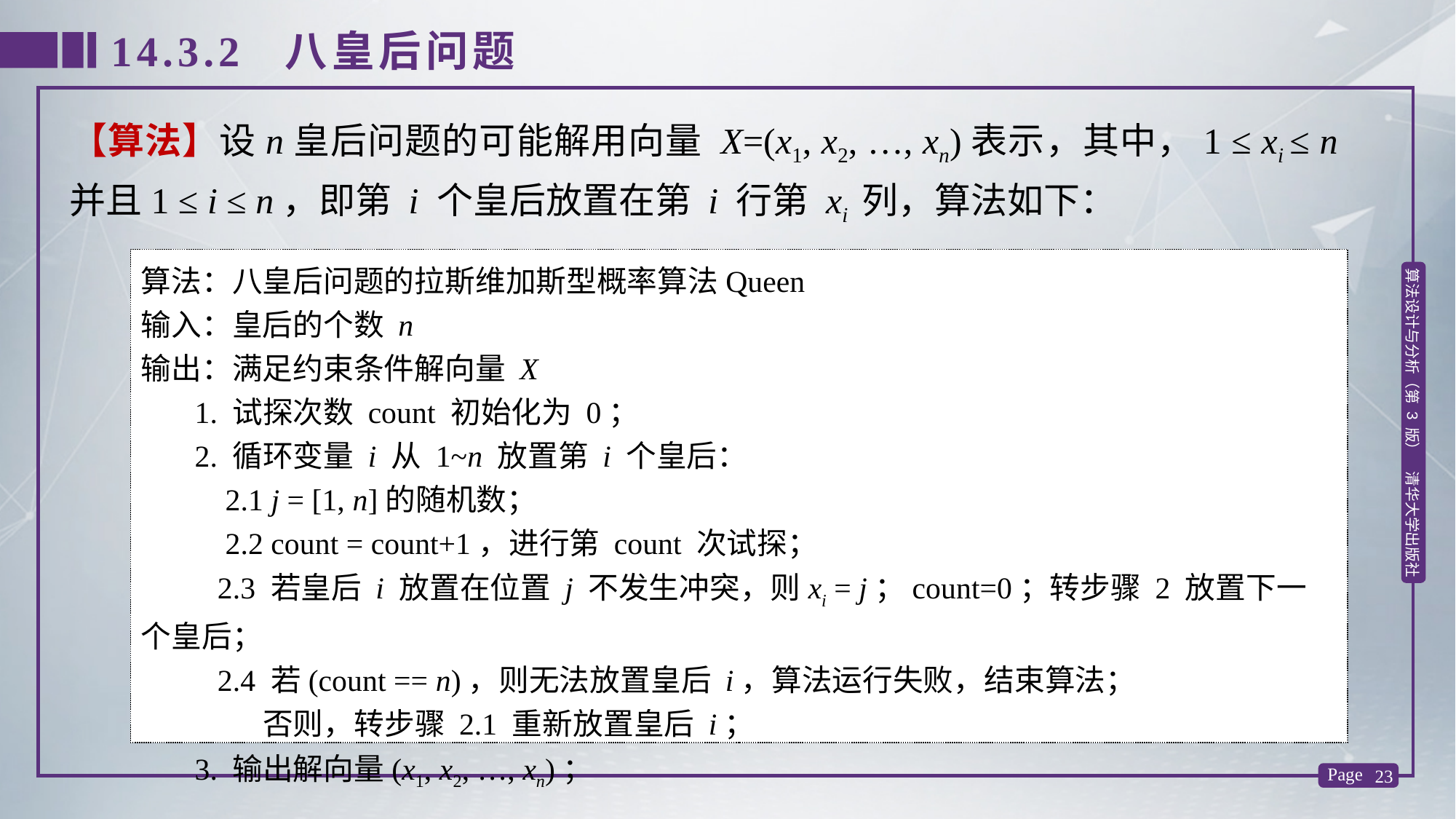

14.3.2  八皇后问题
【算法】设n皇后问题的可能解用向量 X=(x1, x2, …, xn)表示，其中，1 ≤ xi ≤ n并且1 ≤ i ≤ n，即第 i 个皇后放置在第 i 行第 xi 列，算法如下：
算法：八皇后问题的拉斯维加斯型概率算法Queen
输入：皇后的个数 n
输出：满足约束条件解向量 X
       1. 试探次数 count 初始化为 0；
       2. 循环变量 i 从 1~n 放置第 i 个皇后：
           2.1 j = [1, n]的随机数；
           2.2 count = count+1，进行第 count 次试探；
          2.3 若皇后 i 放置在位置 j 不发生冲突，则xi = j；count=0；转步骤 2 放置下一个皇后；
          2.4 若(count == n)，则无法放置皇后 i，算法运行失败，结束算法；
                 否则，转步骤 2.1 重新放置皇后 i；
       3. 输出解向量(x1, x2, …, xn)；